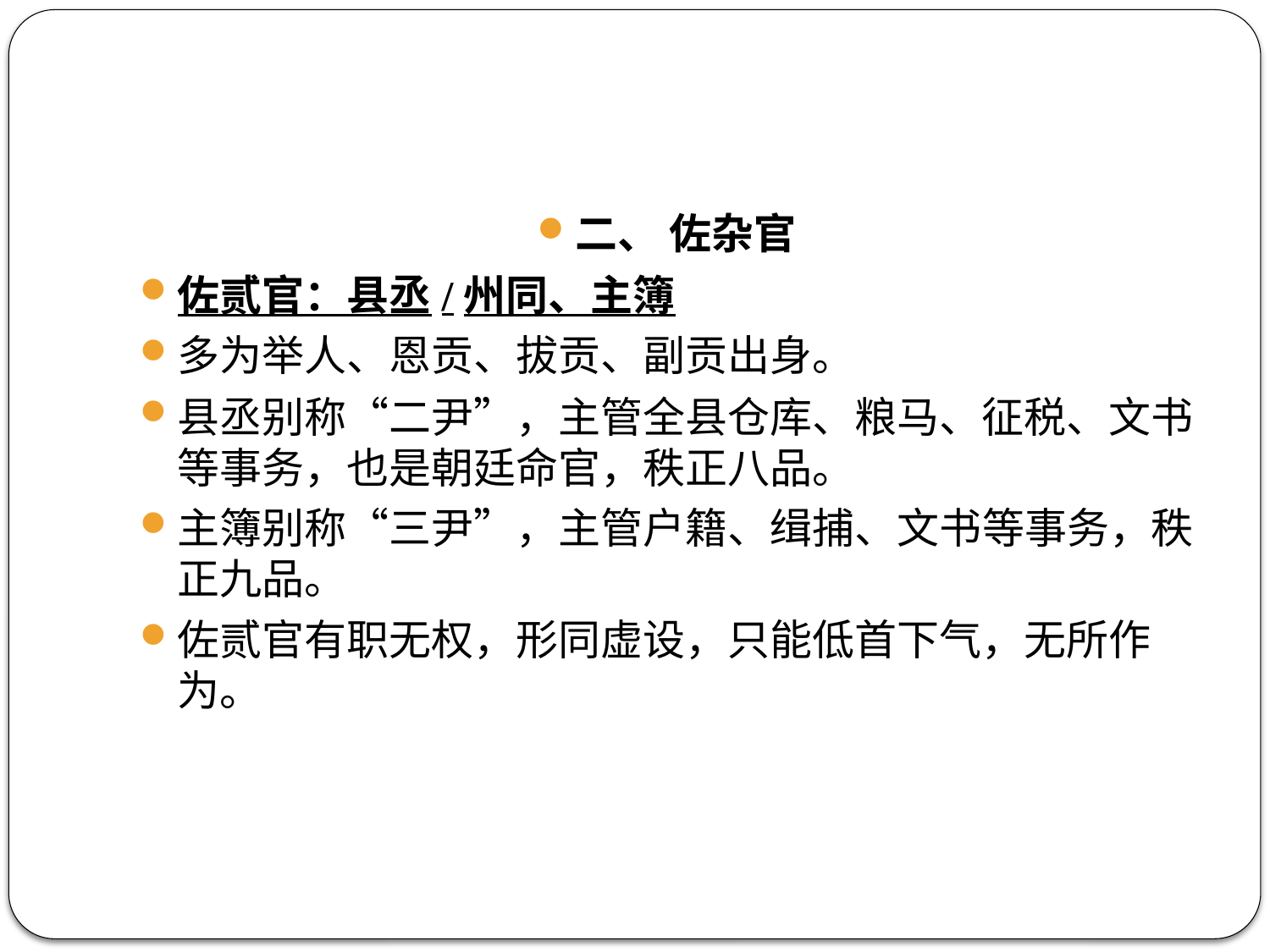

#
二、 佐杂官
佐贰官：县丞/州同、主簿
多为举人、恩贡、拔贡、副贡出身。
县丞别称“二尹”，主管全县仓库、粮马、征税、文书等事务，也是朝廷命官，秩正八品。
主簿别称“三尹”，主管户籍、缉捕、文书等事务，秩正九品。
佐贰官有职无权，形同虚设，只能低首下气，无所作为。